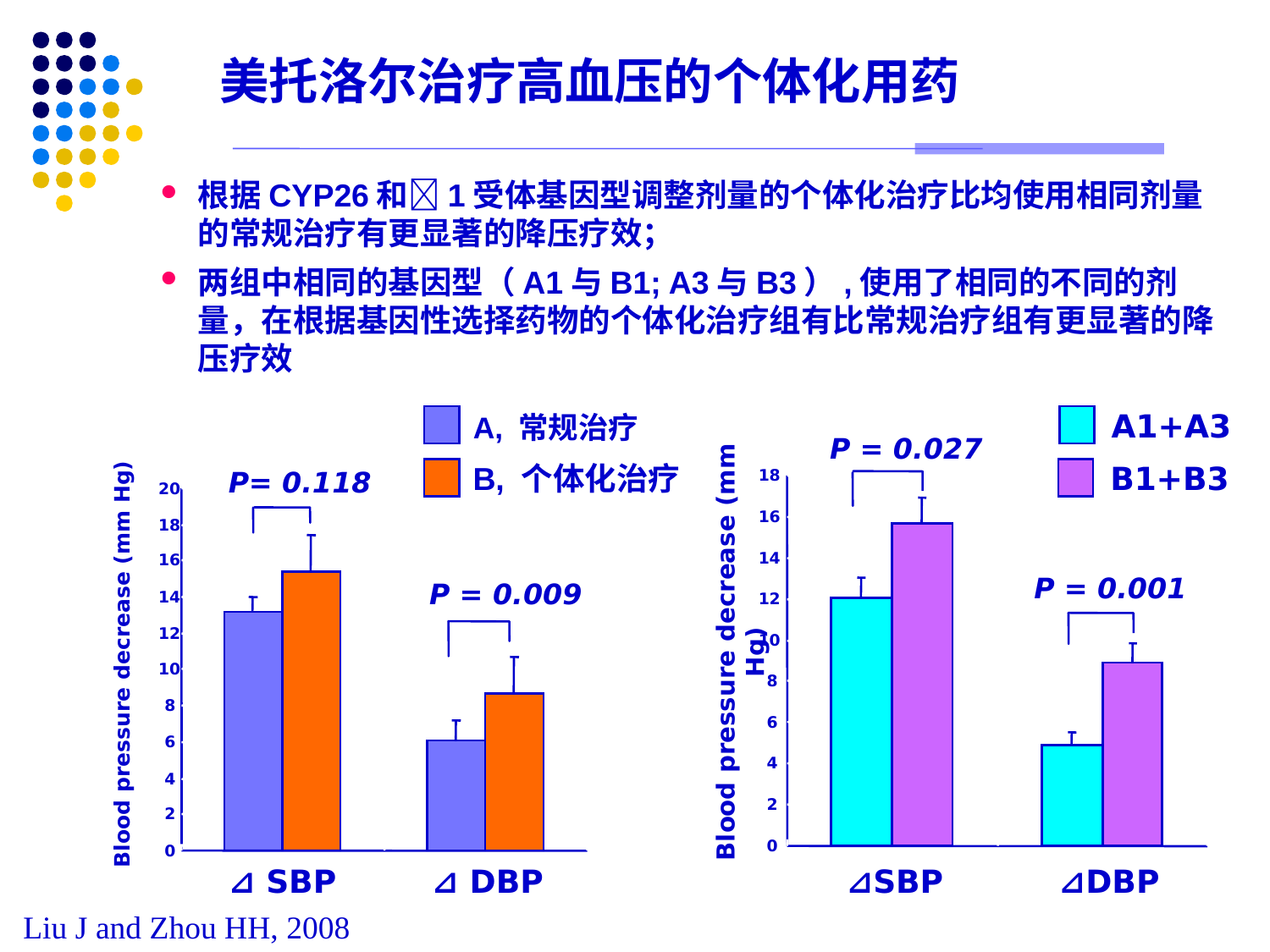

美托洛尔治疗高血压的个体化用药
根据CYP26和β1受体基因型调整剂量的个体化治疗比均使用相同剂量的常规治疗有更显著的降压疗效；
两组中相同的基因型（A1与B1; A3与B3）,使用了相同的不同的剂量，在根据基因性选择药物的个体化治疗组有比常规治疗组有更显著的降压疗效

A1+A3
A, 常规治疗

 P = 0.027

B, 个体化治疗

B1+B3
P= 0.118
18

20

16

18

14
16

P = 0.001

P = 0.009

14
12

Blood pressure decrease (mm Hg)
12
10

Blood pressure decrease (mm Hg)

10

8

8

6

6

4

4

2
2

0

0

⊿ SBP
⊿ DBP
⊿SBP
⊿DBP
Liu J and Zhou HH, 2008